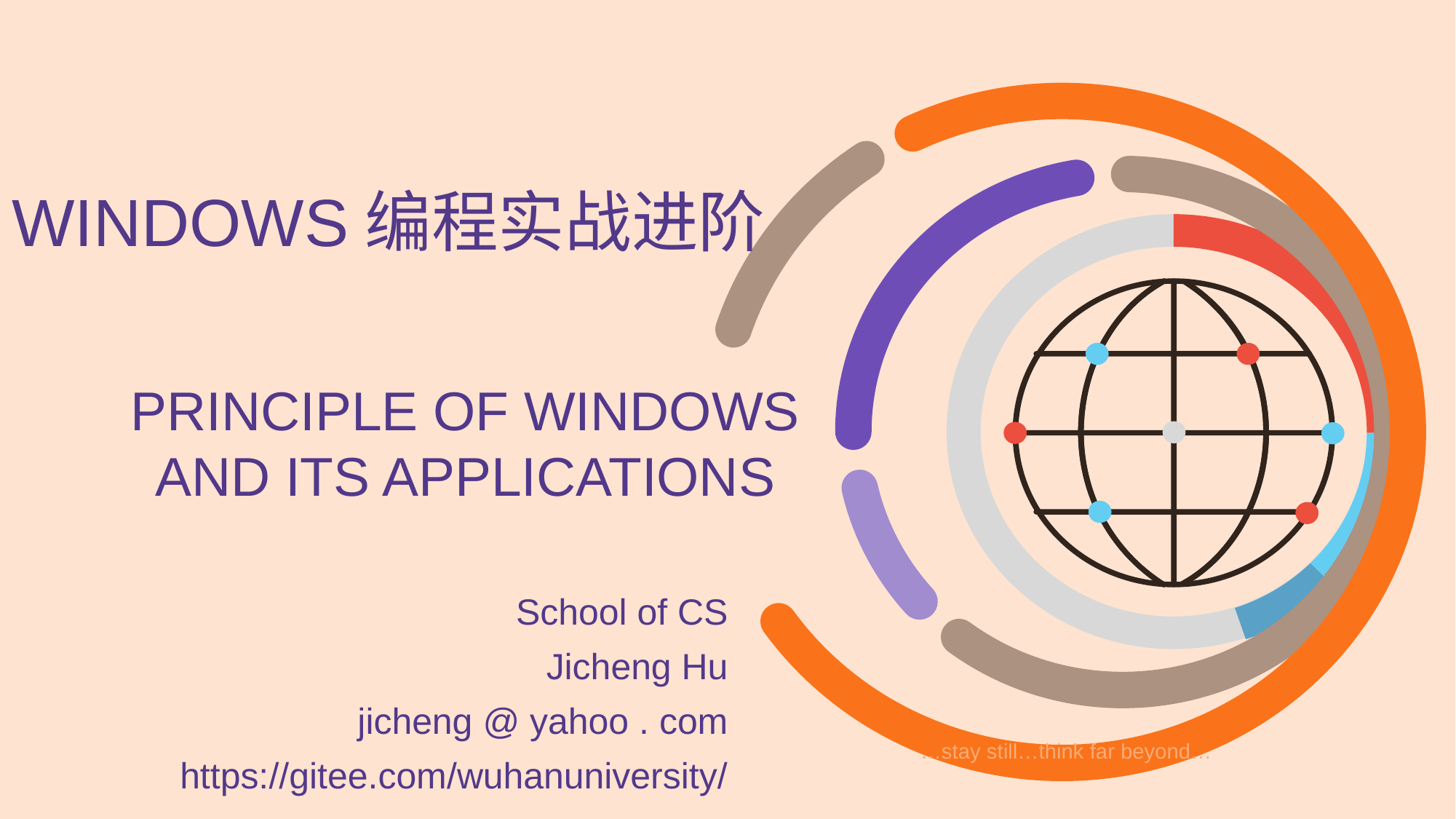

WINDOWS编程实战进阶
School of CS
Jicheng Hu
jicheng @ yahoo . com
https://gitee.com/wuhanuniversity/